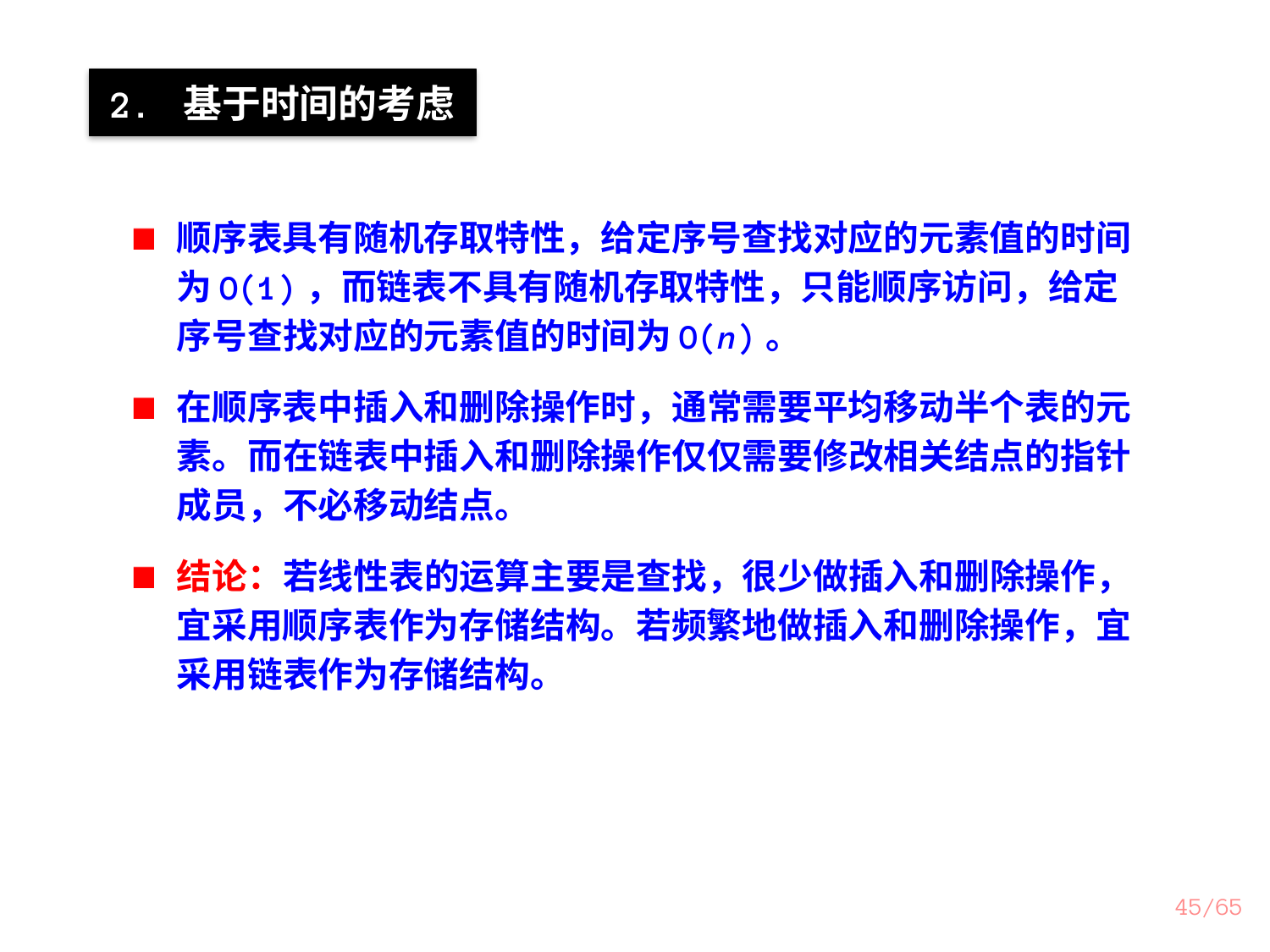

2. 基于时间的考虑
顺序表具有随机存取特性，给定序号查找对应的元素值的时间为O(1)，而链表不具有随机存取特性，只能顺序访问，给定序号查找对应的元素值的时间为O(n)。
在顺序表中插入和删除操作时，通常需要平均移动半个表的元素。而在链表中插入和删除操作仅仅需要修改相关结点的指针成员，不必移动结点。
结论：若线性表的运算主要是查找，很少做插入和删除操作，宜采用顺序表作为存储结构。若频繁地做插入和删除操作，宜采用链表作为存储结构。
45/65